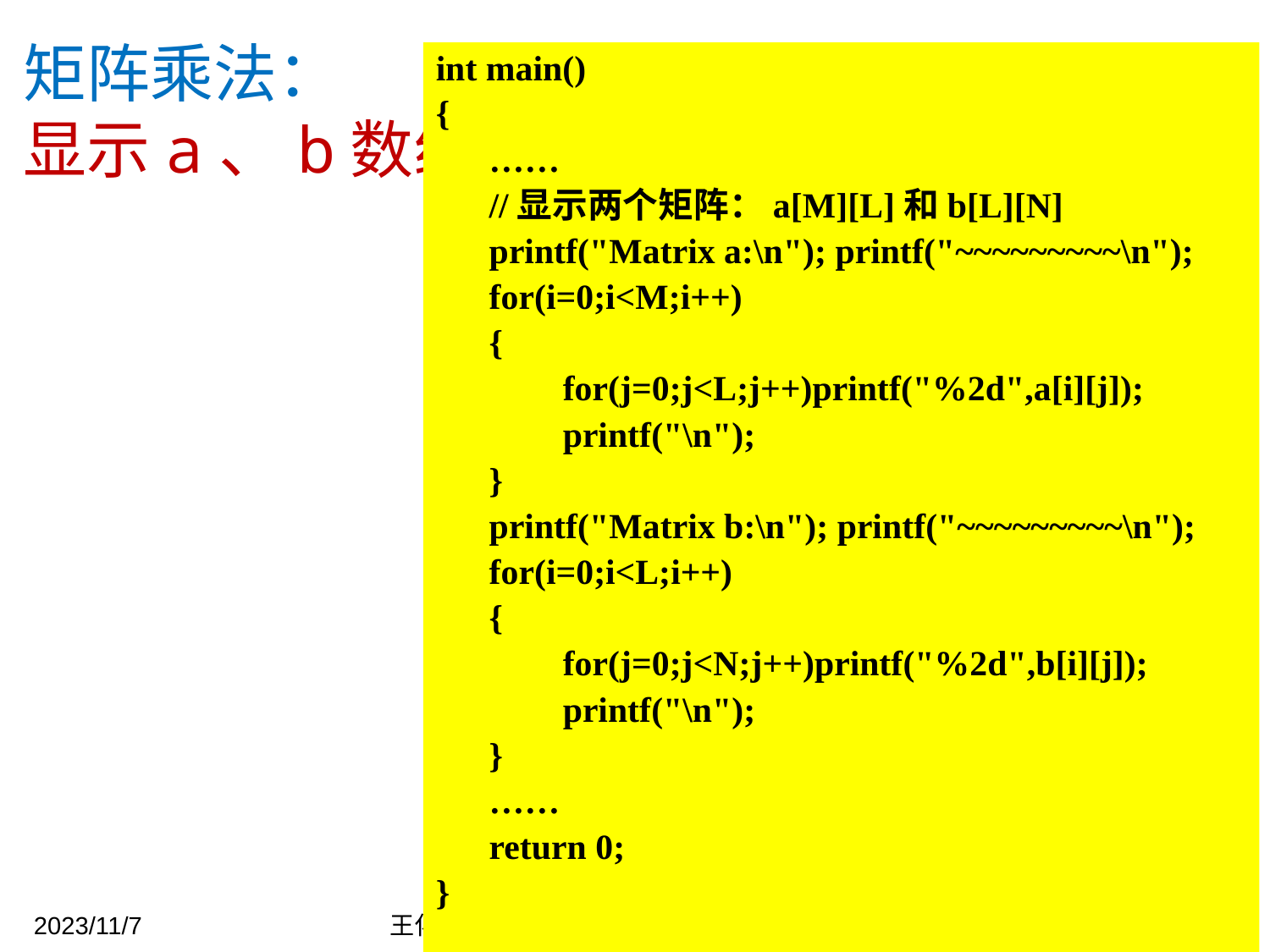

int main()
{
      ……
      //显示两个矩阵：a[M][L]和b[L][N]
      printf("Matrix a:\n"); printf("~~~~~~~~~\n");
      for(i=0;i<M;i++)
      {
	for(j=0;j<L;j++)printf("%2d",a[i][j]);
	printf("\n");
      }
      printf("Matrix b:\n"); printf("~~~~~~~~~\n");
      for(i=0;i<L;i++)
      {
	for(j=0;j<N;j++)printf("%2d",b[i][j]);
	printf("\n");
      }
      ……
      return 0;
}
矩阵乘法：
显示a、b数组
2023/11/7
王化雨 whuayu000@163.com 13306442222
26/21